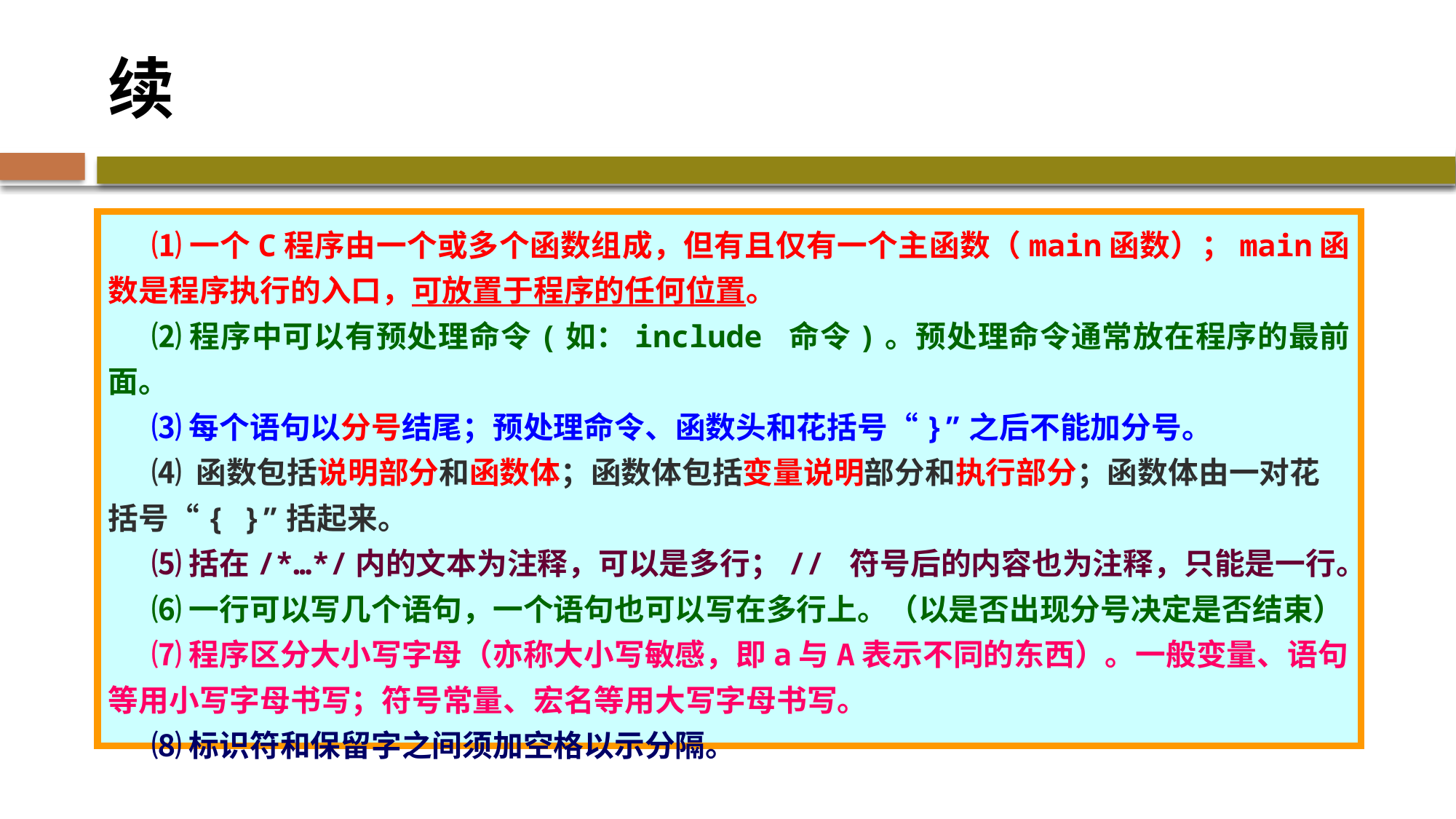

# 续
⑴一个C程序由一个或多个函数组成，但有且仅有一个主函数（main函数）；main函数是程序执行的入口，可放置于程序的任何位置。
⑵程序中可以有预处理命令(如：include 命令)。预处理命令通常放在程序的最前面。
⑶每个语句以分号结尾；预处理命令、函数头和花括号“}”之后不能加分号。
⑷ 函数包括说明部分和函数体；函数体包括变量说明部分和执行部分；函数体由一对花括号“{ }”括起来。
⑸括在/*…*/内的文本为注释，可以是多行；// 符号后的内容也为注释，只能是一行。
⑹一行可以写几个语句，一个语句也可以写在多行上。（以是否出现分号决定是否结束）
⑺程序区分大小写字母（亦称大小写敏感，即a与A表示不同的东西）。一般变量、语句等用小写字母书写；符号常量、宏名等用大写字母书写。
⑻标识符和保留字之间须加空格以示分隔。